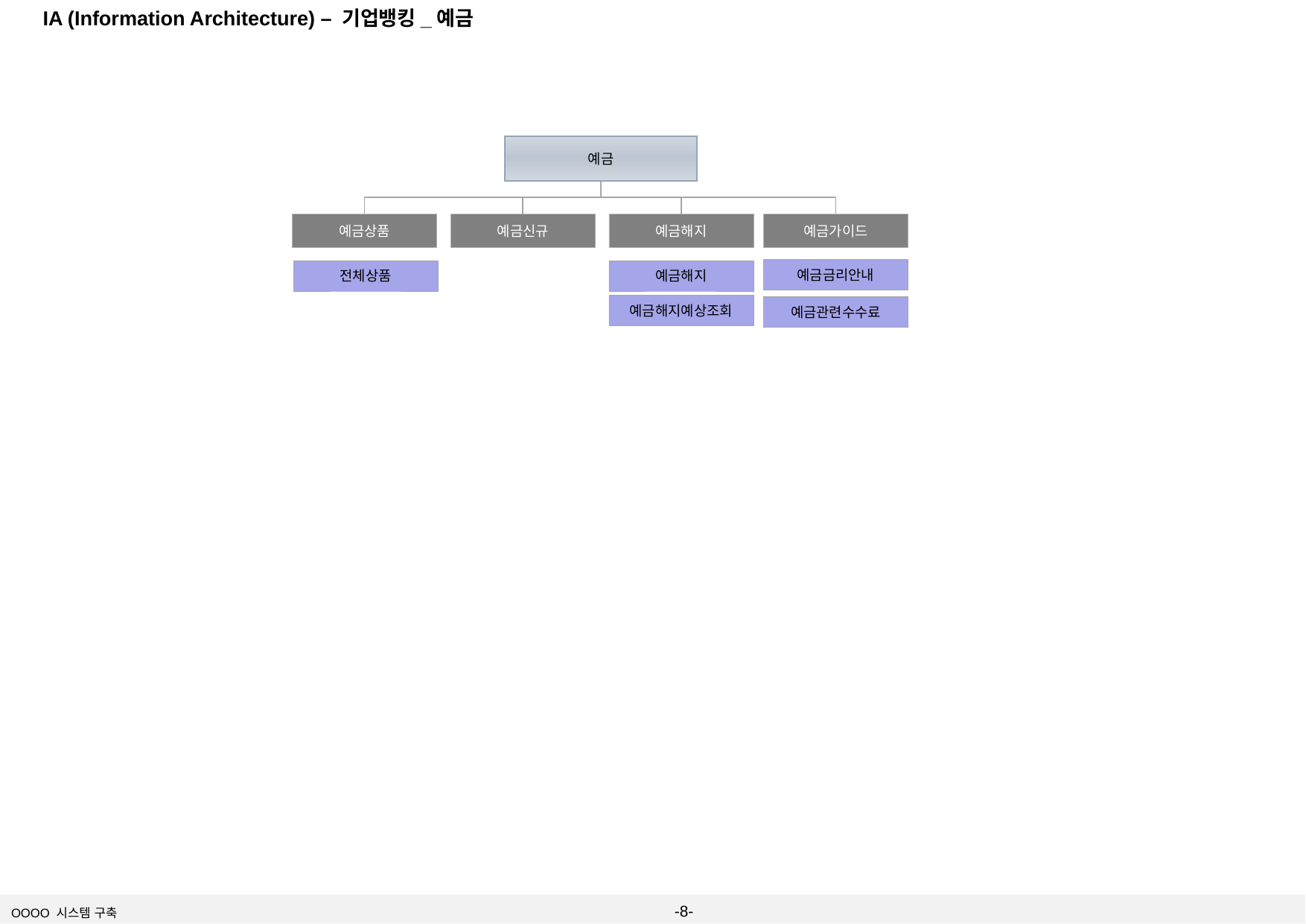

IA (Information Architecture) – 기업뱅킹_예금
예금
예금상품
예금신규
예금해지
예금가이드
예금금리안내
전체상품
예금해지
예금해지예상조회
예금관련수수료